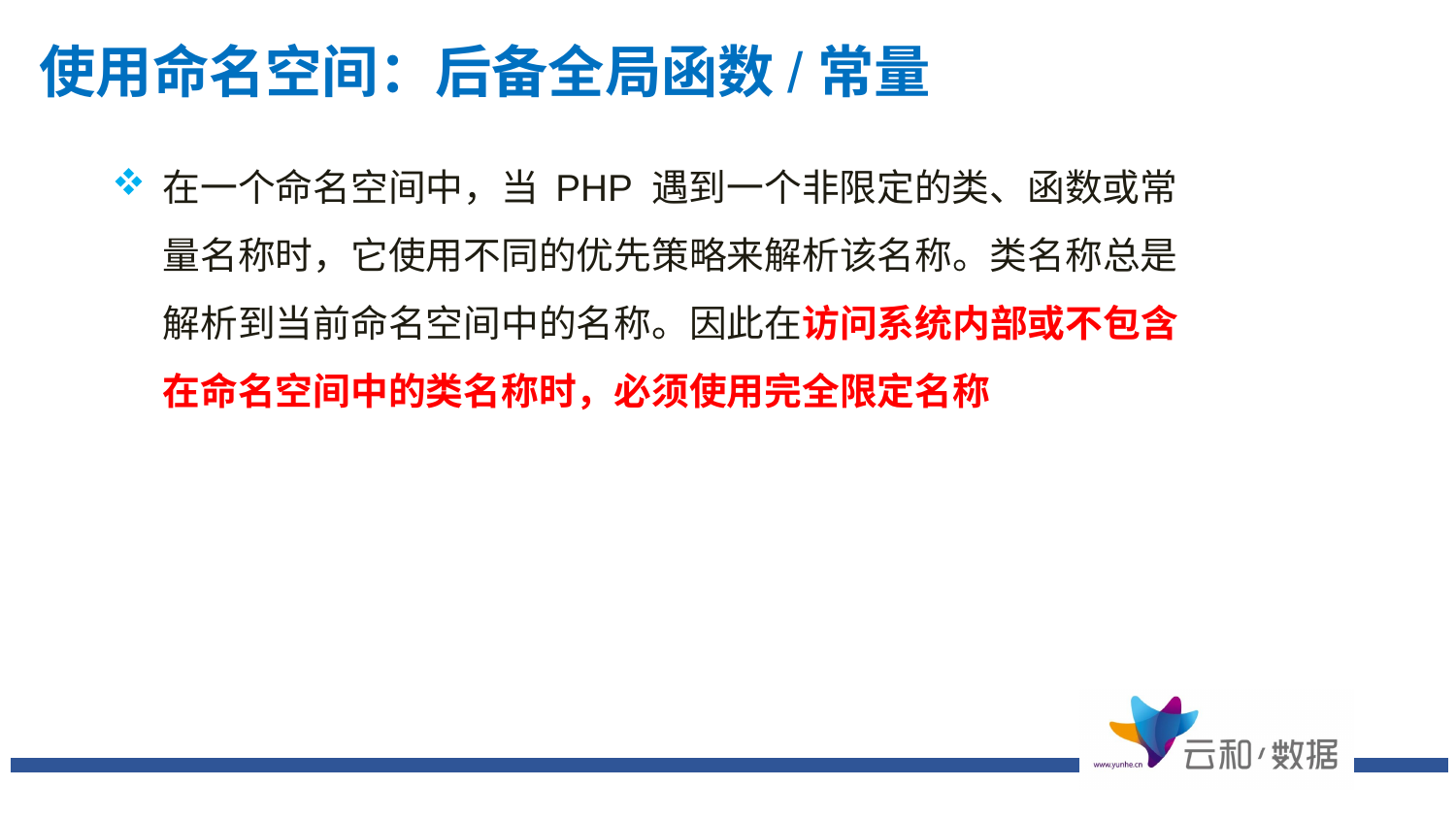

# 使用命名空间：后备全局函数/常量
在一个命名空间中，当 PHP 遇到一个非限定的类、函数或常量名称时，它使用不同的优先策略来解析该名称。类名称总是解析到当前命名空间中的名称。因此在访问系统内部或不包含在命名空间中的类名称时，必须使用完全限定名称
8